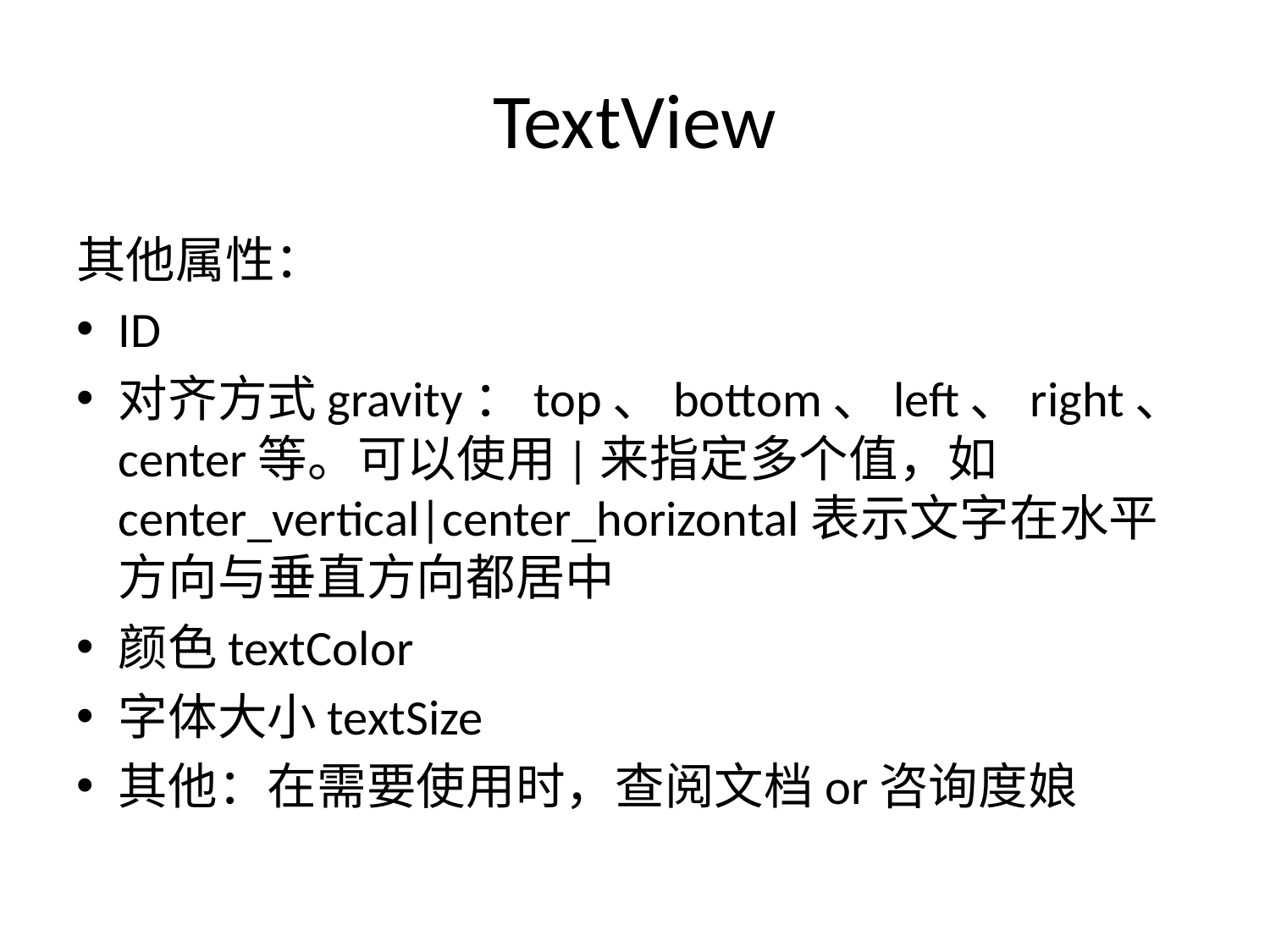

# TextView
其他属性：
ID
对齐方式gravity：top、bottom、left、right、center等。可以使用|来指定多个值，如center_vertical|center_horizontal表示文字在水平方向与垂直方向都居中
颜色textColor
字体大小textSize
其他：在需要使用时，查阅文档or咨询度娘